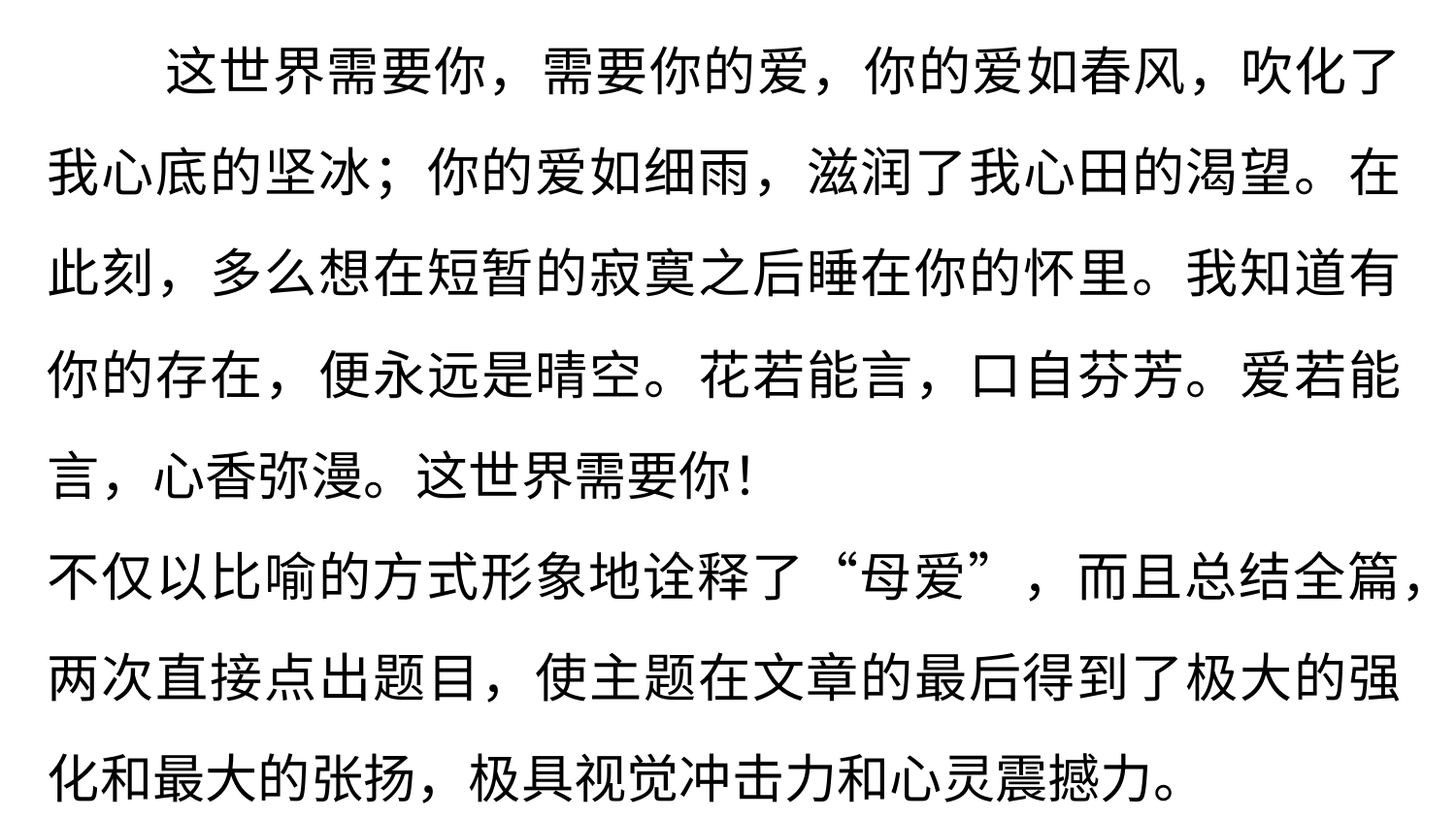

这世界需要你，需要你的爱，你的爱如春风，吹化了我心底的坚冰；你的爱如细雨，滋润了我心田的渴望。在此刻，多么想在短暂的寂寞之后睡在你的怀里。我知道有你的存在，便永远是晴空。花若能言，口自芬芳。爱若能言，心香弥漫。这世界需要你！
不仅以比喻的方式形象地诠释了“母爱”，而且总结全篇，两次直接点出题目，使主题在文章的最后得到了极大的强化和最大的张扬，极具视觉冲击力和心灵震撼力。